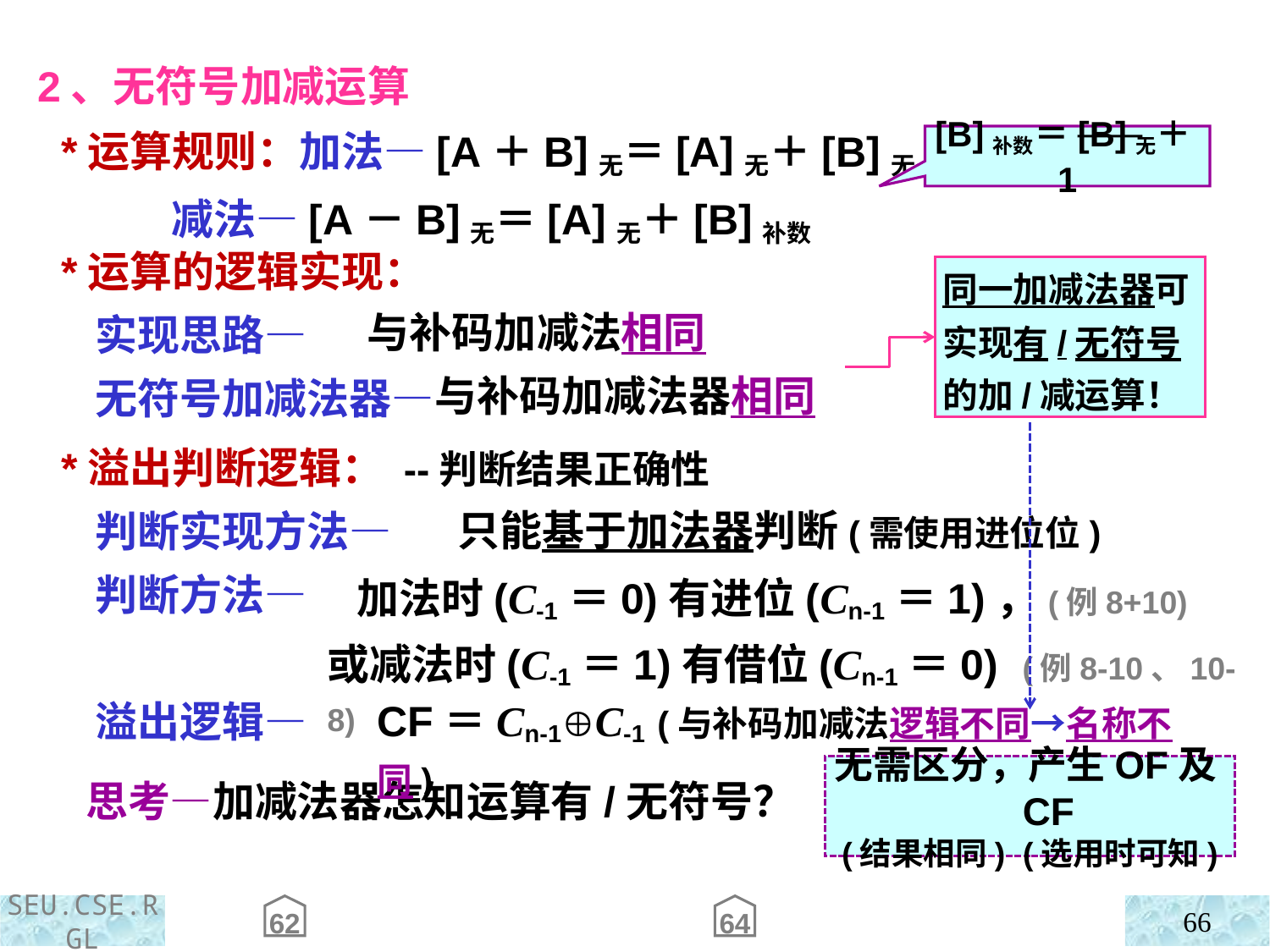

2、无符号加减运算
  *运算规则：加法—[A＋B]无＝[A]无＋[B]无
             减法—[A－B]无＝[A]无＋[B]补数
[B]补数＝[B]无＋1

  *运算的逻辑实现：
     实现思路—
     无符号加减法器—
同一加减法器可实现有/无符号的加/减运算！
与补码加减法相同
      与补码加减法器相同
  *溢出判断逻辑： --判断结果正确性
     判断实现方法—
     判断方法—

     溢出逻辑—
只能基于加法器判断(需使用进位位)
  加法时(C-1＝0)有进位(Cn-1＝1)，(例8+10)
或减法时(C-1＝1)有借位(Cn-1＝0)  (例8-10、10-8)
CF＝Cn-1⊕C-1 (与补码加减法逻辑不同→名称不同)
    思考—加减法器怎知运算有/无符号？
无需区分，产生OF及CF
(结果相同)  (选用时可知)
62
64
66